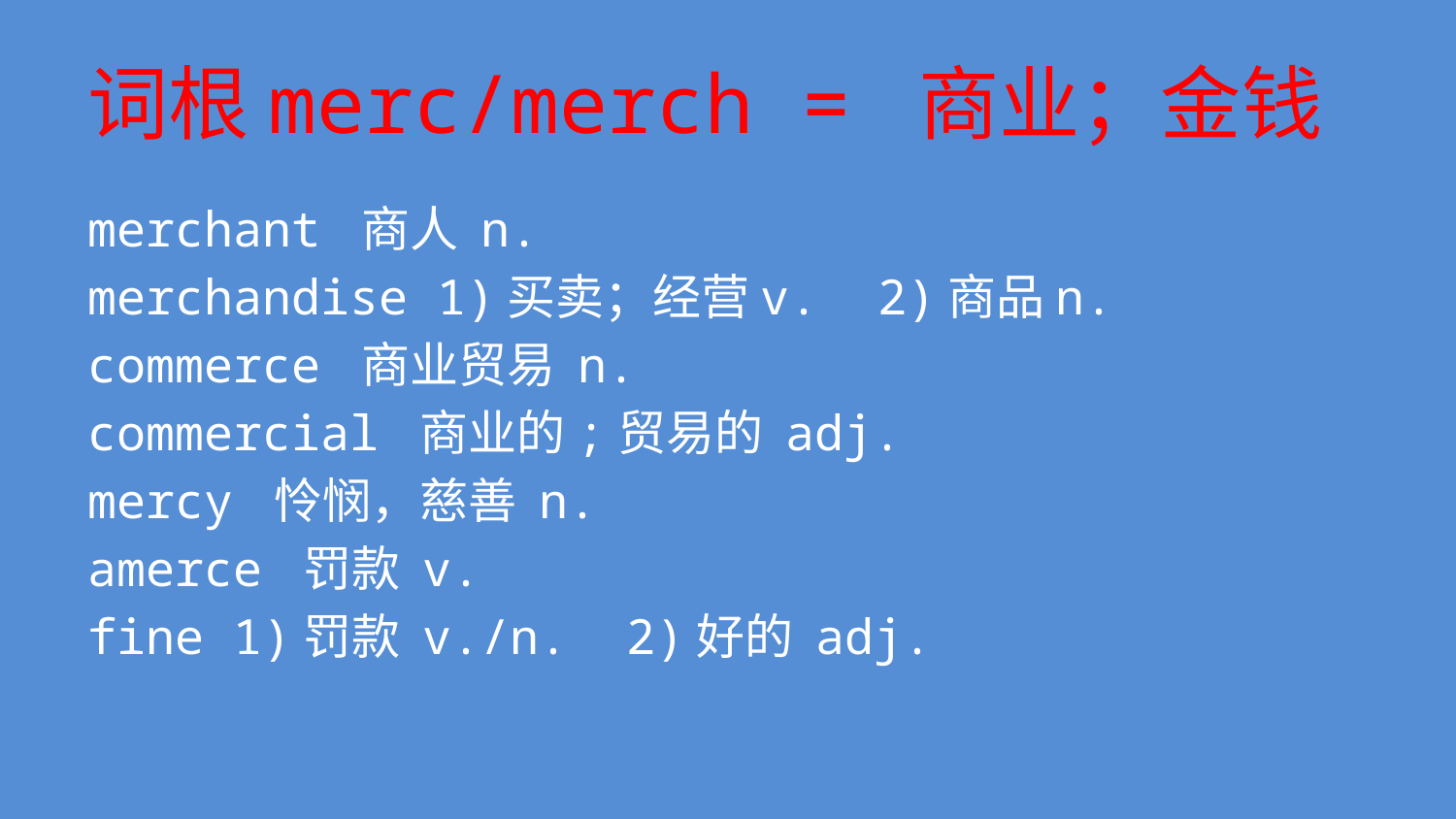

# 词根merc/merch = 商业；金钱
merchant 商人 n.
merchandise 1)买卖；经营v.  2)商品n.
commerce 商业贸易 n.
commercial 商业的;贸易的 adj.
mercy 怜悯，慈善 n.
amerce 罚款 v.
fine 1)罚款 v./n.  2)好的 adj.